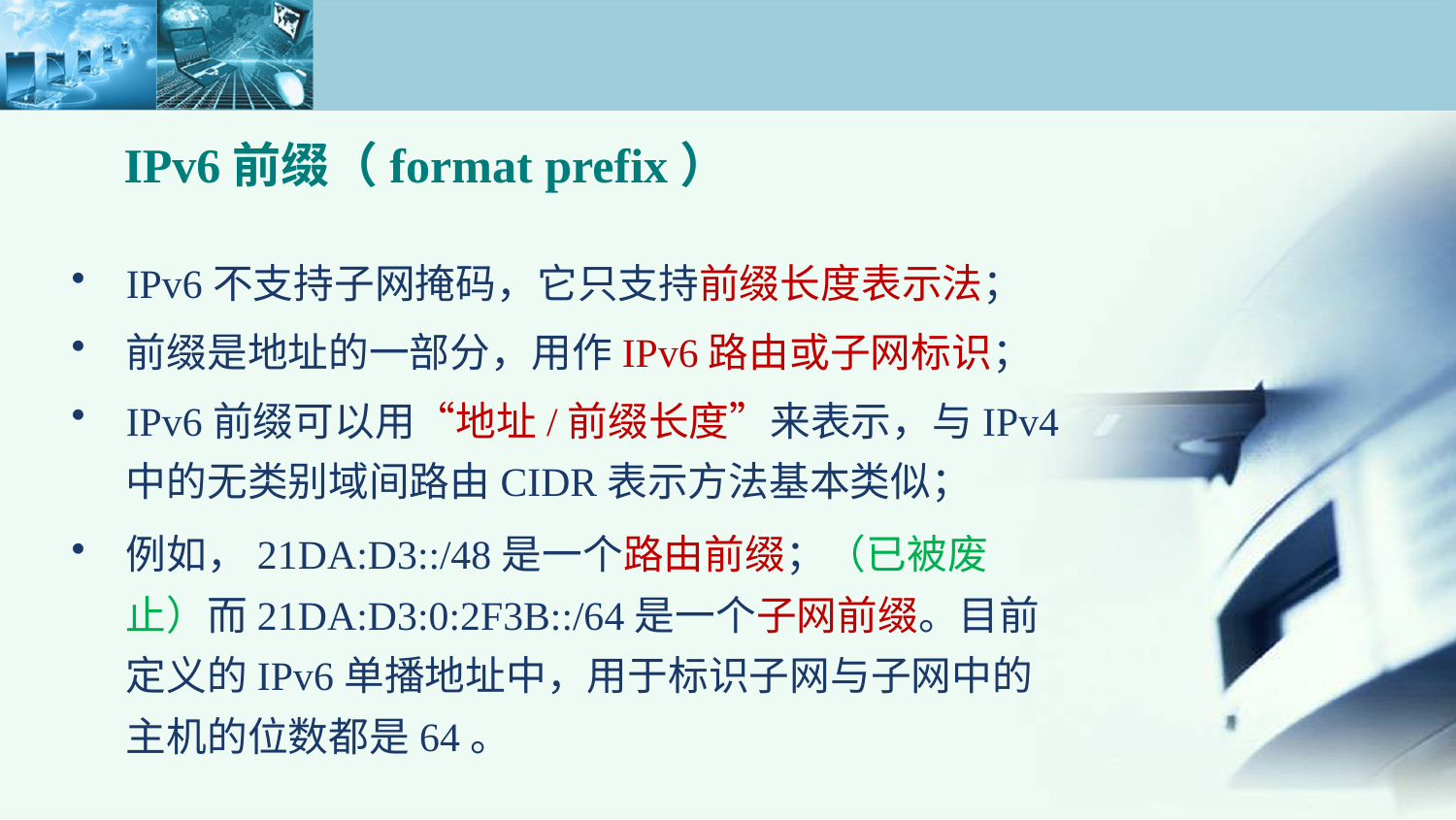

# IPv6前缀（format prefix）
IPv6不支持子网掩码，它只支持前缀长度表示法；
前缀是地址的一部分，用作IPv6路由或子网标识；
IPv6前缀可以用“地址/前缀长度”来表示，与IPv4中的无类别域间路由CIDR表示方法基本类似；
例如，21DA:D3::/48是一个路由前缀；（已被废止）而21DA:D3:0:2F3B::/64是一个子网前缀。目前定义的IPv6单播地址中，用于标识子网与子网中的主机的位数都是64。